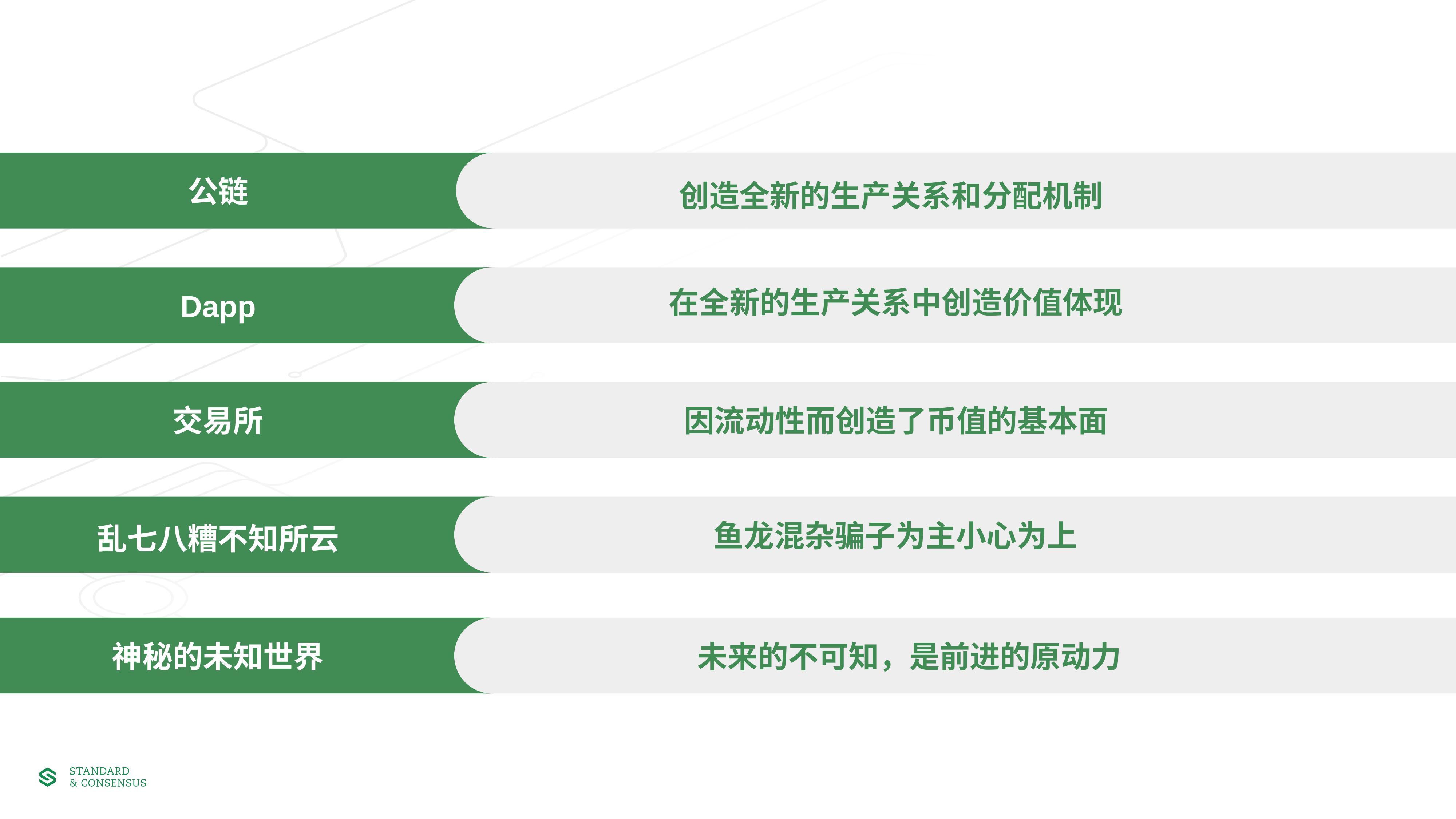

公链
创造全新的生产关系和分配机制

在全新的生产关系中创造价值体现
Dapp

交易所
因流动性而创造了币值的基本面

鱼龙混杂骗子为主小心为上
乱七八糟不知所云

神秘的未知世界
未来的不可知，是前进的原动力